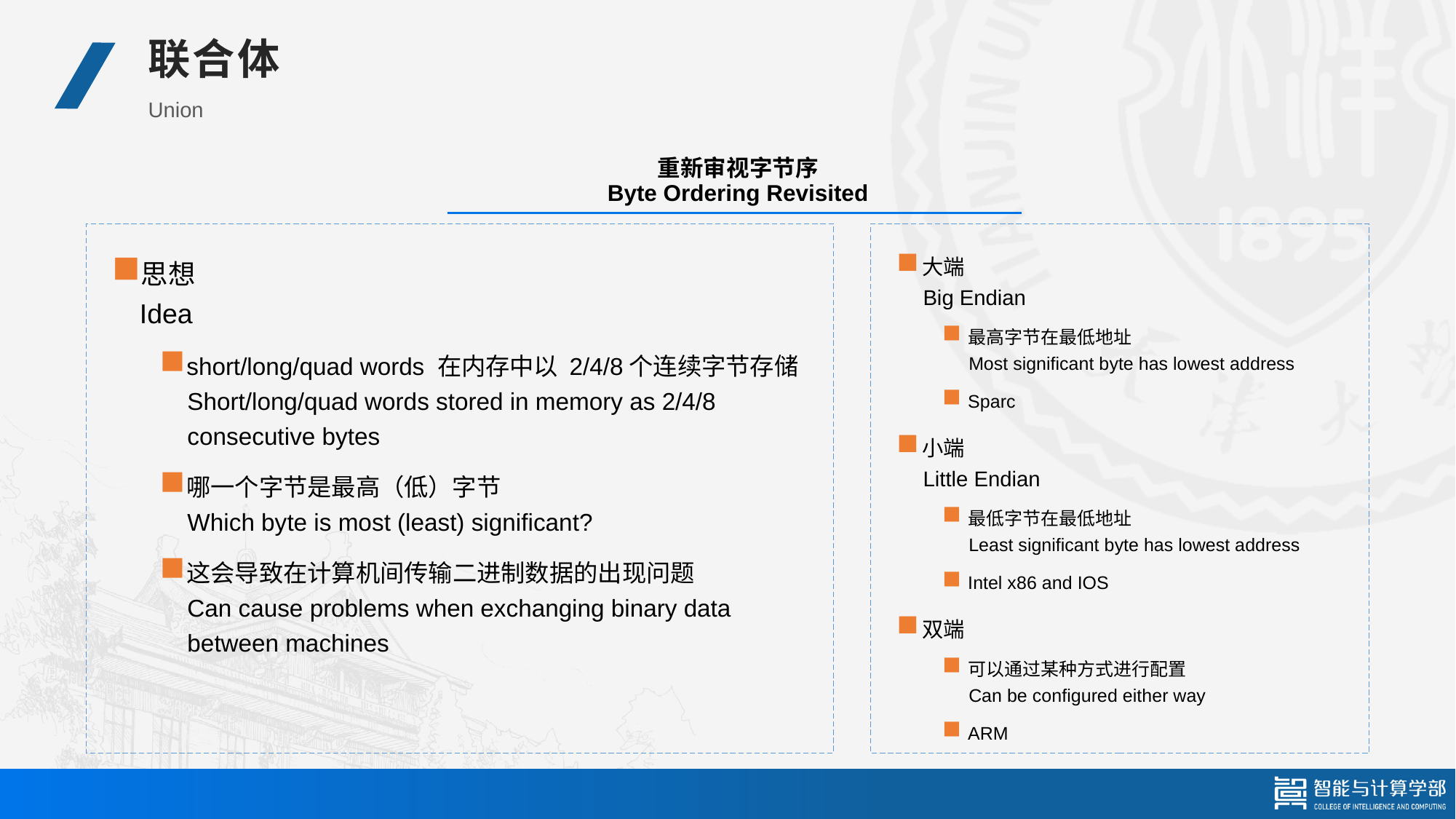

联合体
Union
# 重新审视字节序 Byte Ordering Revisited
思想
Idea
short/long/quad words 在内存中以 2/4/8个连续字节存储
Short/long/quad words stored in memory as 2/4/8 consecutive bytes
哪一个字节是最高（低）字节
Which byte is most (least) significant?
这会导致在计算机间传输二进制数据的出现问题
Can cause problems when exchanging binary data between machines

大端
Big Endian
最高字节在最低地址
Most significant byte has lowest address
Sparc
小端
Little Endian
最低字节在最低地址
Least significant byte has lowest address
Intel x86 and IOS
双端
可以通过某种方式进行配置
Can be configured either way
ARM